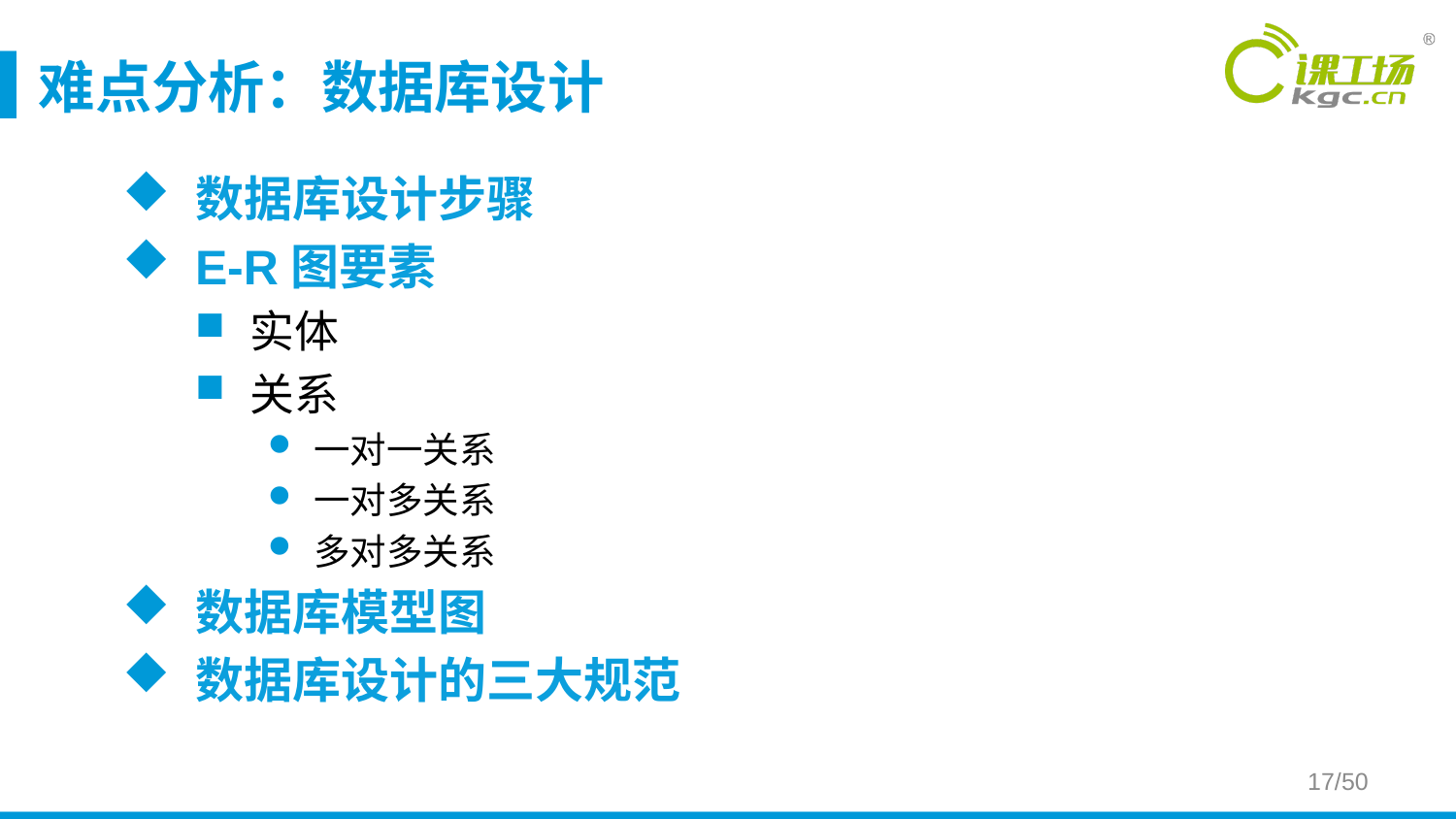

# 难点分析：数据库设计
数据库设计步骤
E-R图要素
实体
关系
一对一关系
一对多关系
多对多关系
数据库模型图
数据库设计的三大规范
17/50